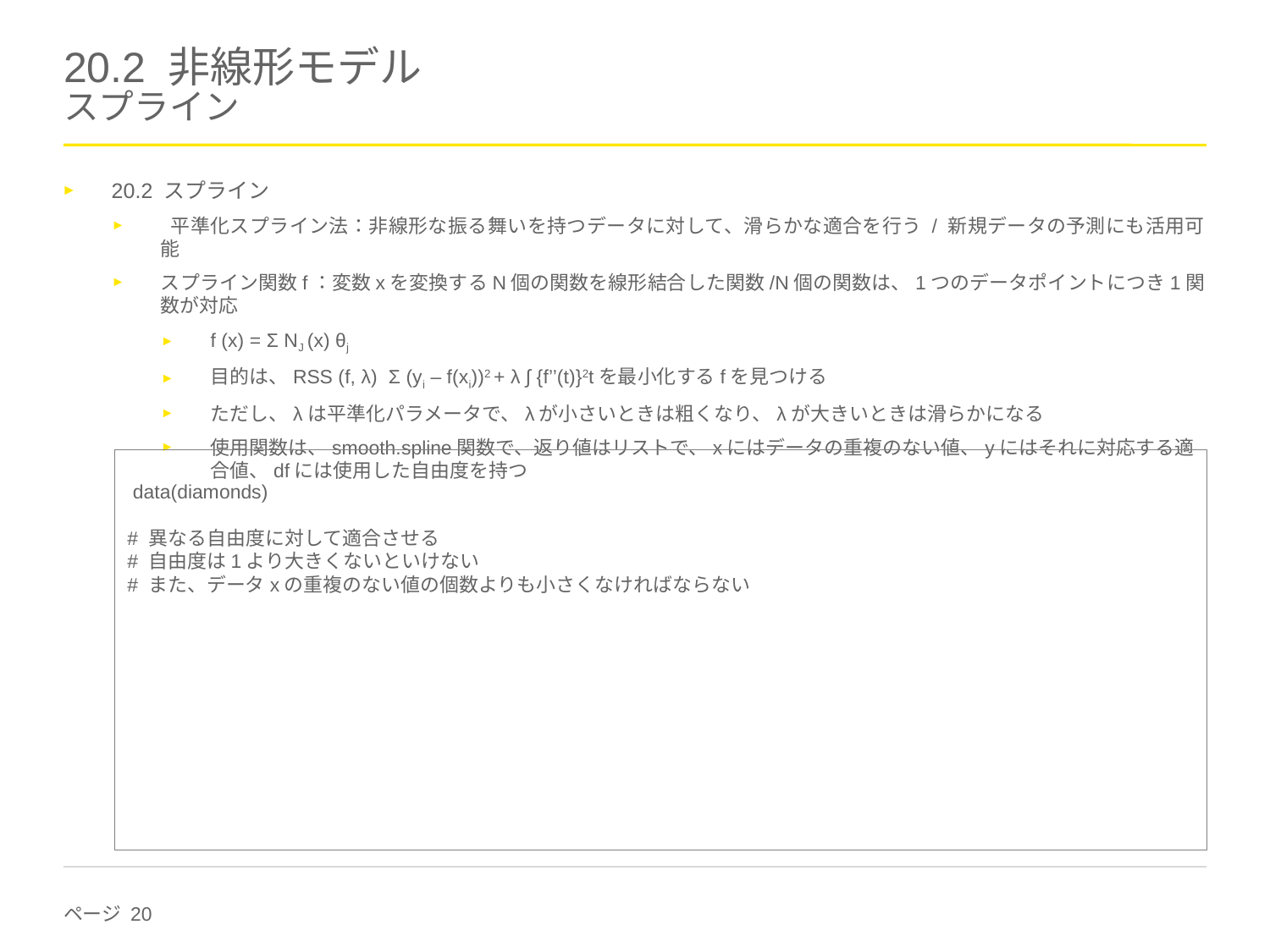

# 20.2 非線形モデル スプライン
20.2 スプライン
 平準化スプライン法：非線形な振る舞いを持つデータに対して、滑らかな適合を行う / 新規データの予測にも活用可能
スプライン関数f：変数xを変換するN個の関数を線形結合した関数/N個の関数は、1つのデータポイントにつき1関数が対応
f (x) = Σ NJ (x) θj
目的は、RSS (f, λ)  Σ (yi – f(xi))2 + λ ∫ {f’’(t)}2tを最小化するfを見つける
ただし、λは平準化パラメータで、λが小さいときは粗くなり、λが大きいときは滑らかになる
使用関数は、smooth.spline関数で、返り値はリストで、xにはデータの重複のない値、yにはそれに対応する適合値、dfには使用した自由度を持つ

 data(diamonds)

# 異なる自由度に対して適合させる
# 自由度は1より大きくないといけない
# また、データxの重複のない値の個数よりも小さくなければならない